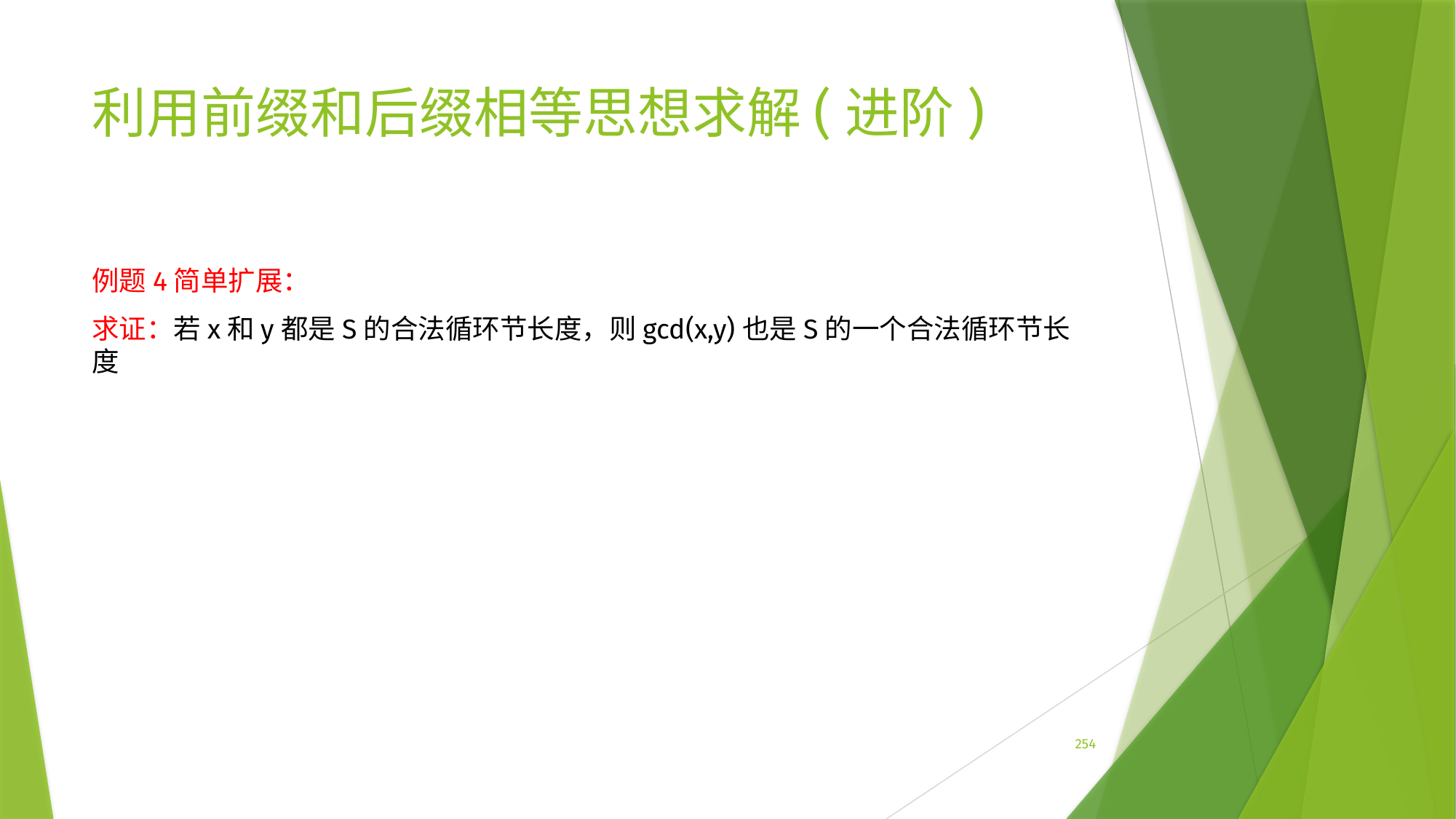

# 利用前缀和后缀相等思想求解(进阶)
例题4简单扩展：
求证：若x和y都是S的合法循环节长度，则gcd(x,y)也是S的一个合法循环节长度

254